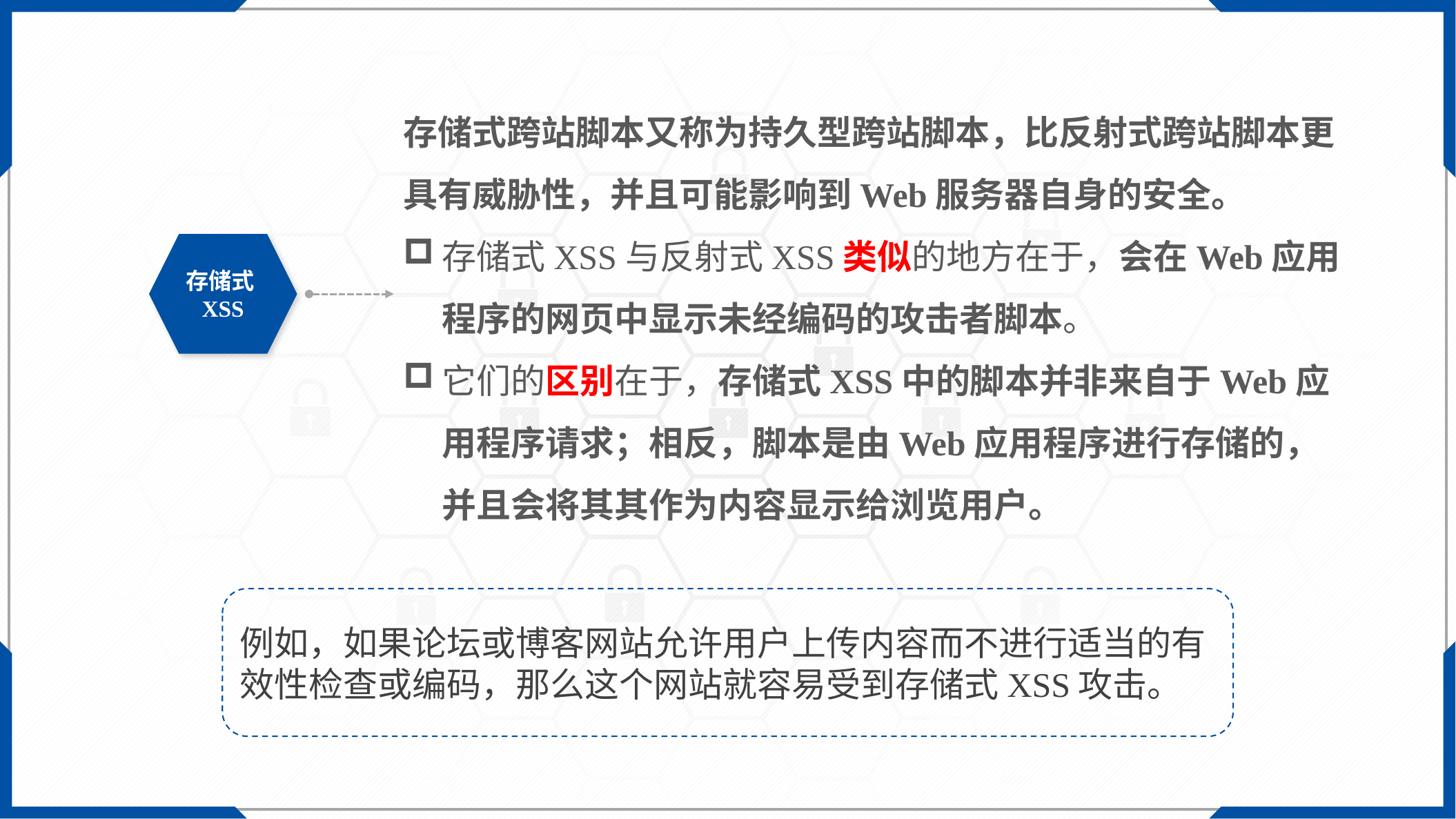

存储式跨站脚本又称为持久型跨站脚本，比反射式跨站脚本更具有威胁性，并且可能影响到Web服务器自身的安全。
存储式XSS与反射式XSS类似的地方在于，会在Web应用程序的网页中显示未经编码的攻击者脚本。
它们的区别在于，存储式XSS中的脚本并非来自于Web应用程序请求；相反，脚本是由Web应用程序进行存储的，并且会将其其作为内容显示给浏览用户。
存储式XSS
例如，如果论坛或博客网站允许用户上传内容而不进行适当的有效性检查或编码，那么这个网站就容易受到存储式XSS攻击。